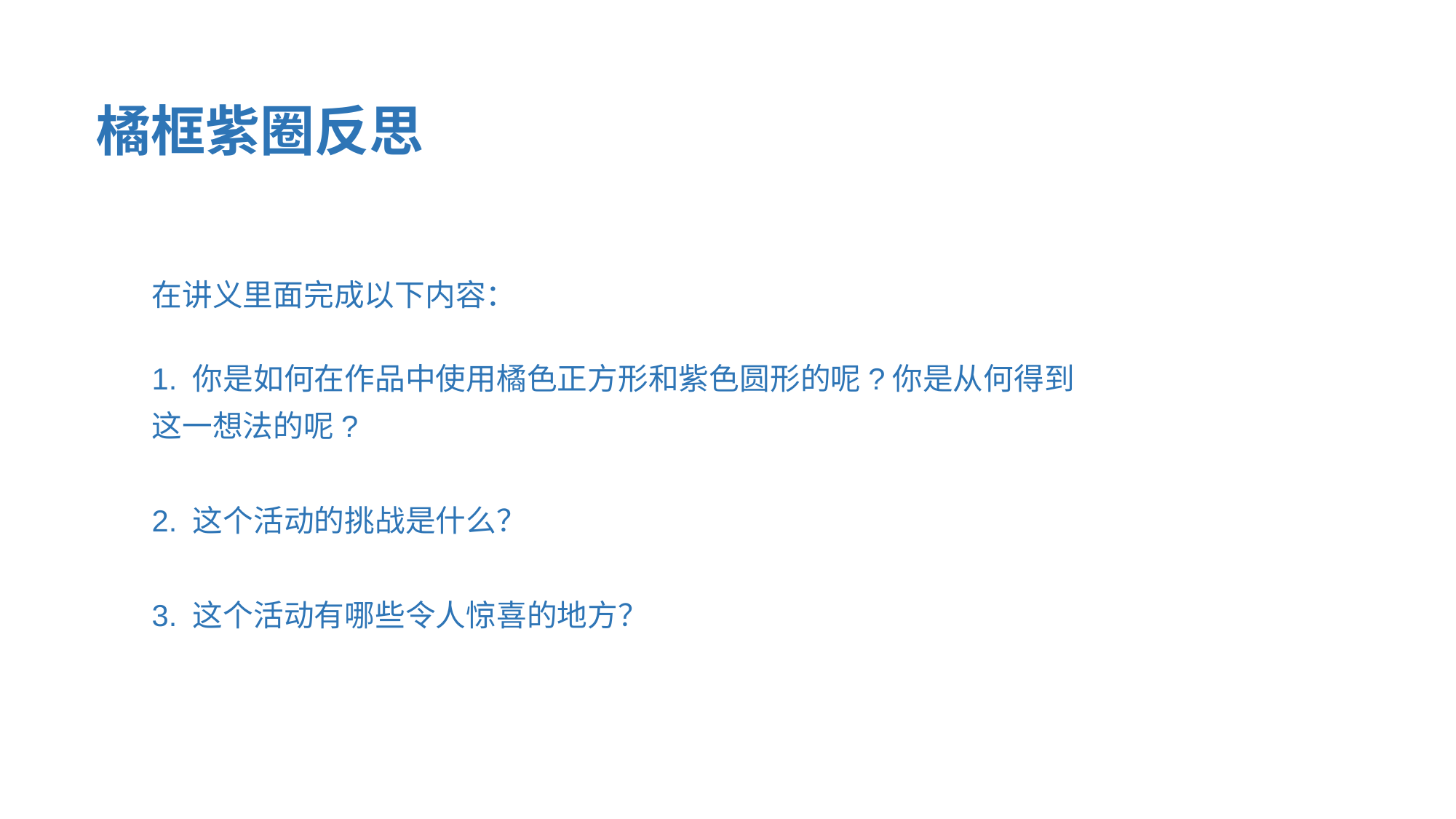

橘框紫圈反思
在讲义里面完成以下内容：

1. 你是如何在作品中使用橘色正方形和紫色圆形的呢?你是从何得到这一想法的呢?

2. 这个活动的挑战是什么？

3. 这个活动有哪些令人惊喜的地方？